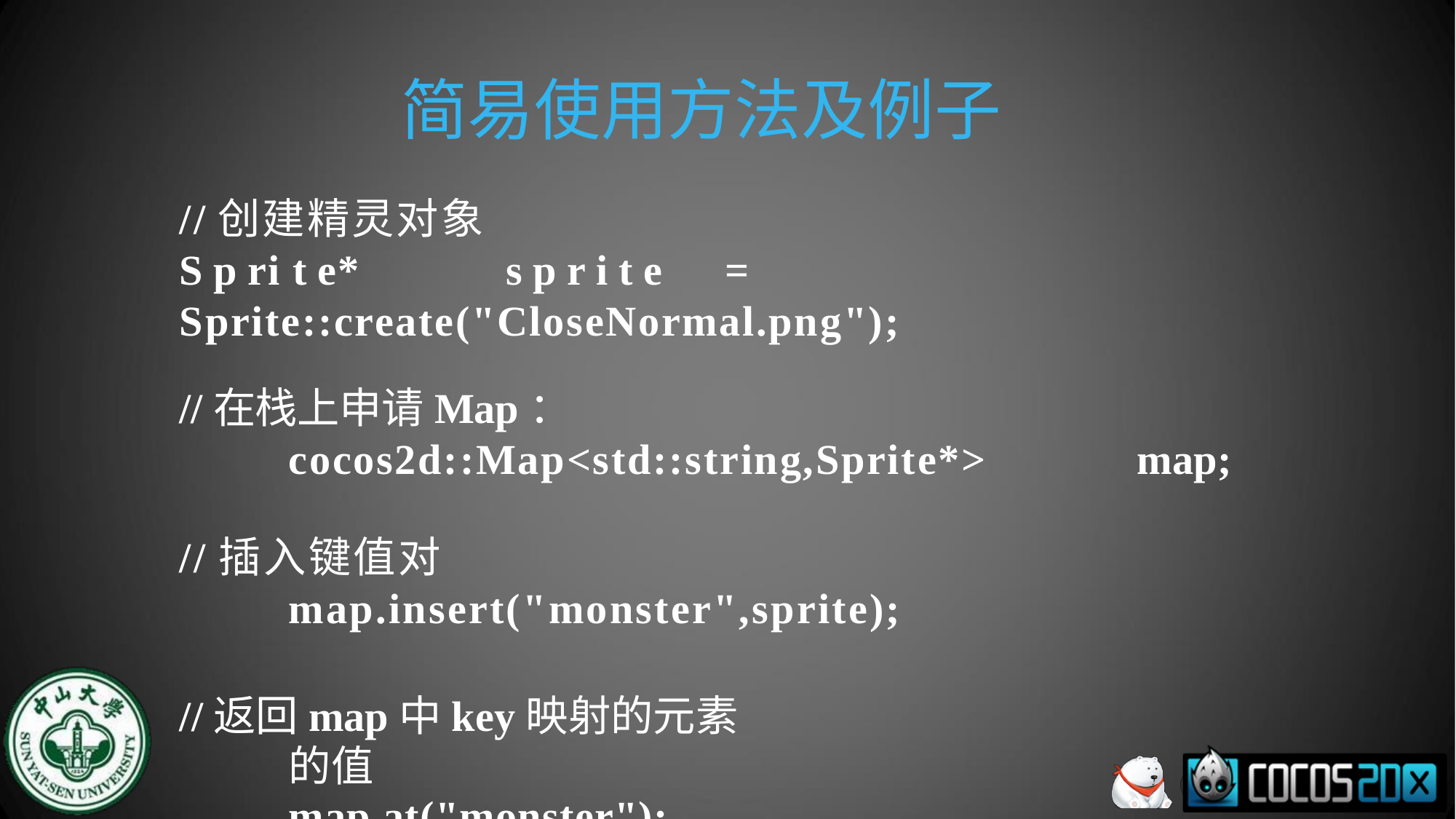

# 简易使用方法及例子
//创建精灵对象
S p ri t e*	s p r i t e	= Sprite::create("CloseNormal.png");
//在栈上申请Map：
cocos2d::Map<std::string,Sprite*>	map;

//插入键值对
map.insert("monster",sprite);

//返回map中key映射的元素的值  map.at("monster");